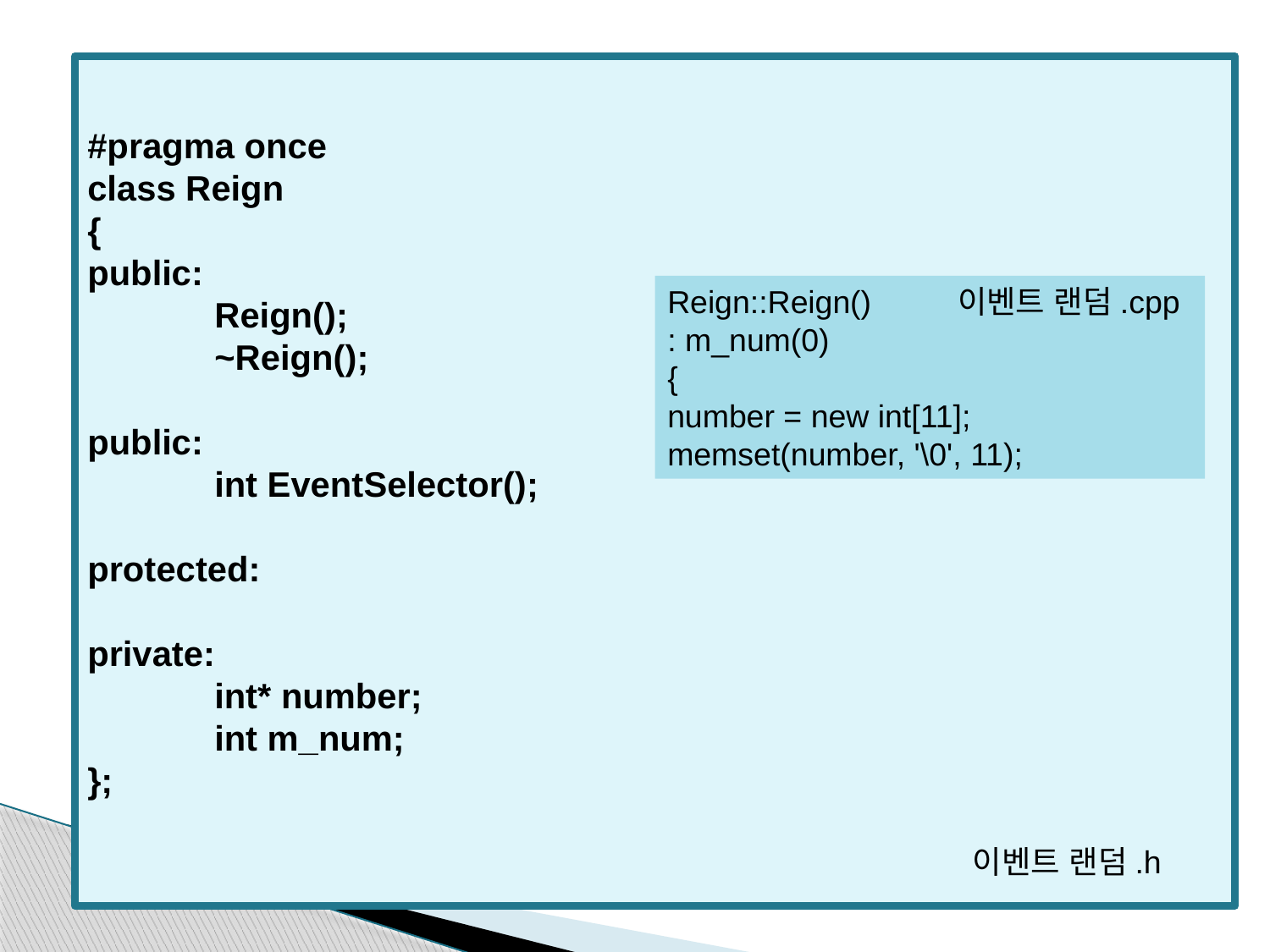

#pragma once
class Reign
{
public:
	Reign();
	~Reign();

public:
	int EventSelector();

protected:

private:
	int* number;
	int m_num;
};

Reign::Reign()
: m_num(0)
{
number = new int[11];
memset(number, '\0', 11);
이벤트 랜덤.cpp
이벤트 랜덤.h